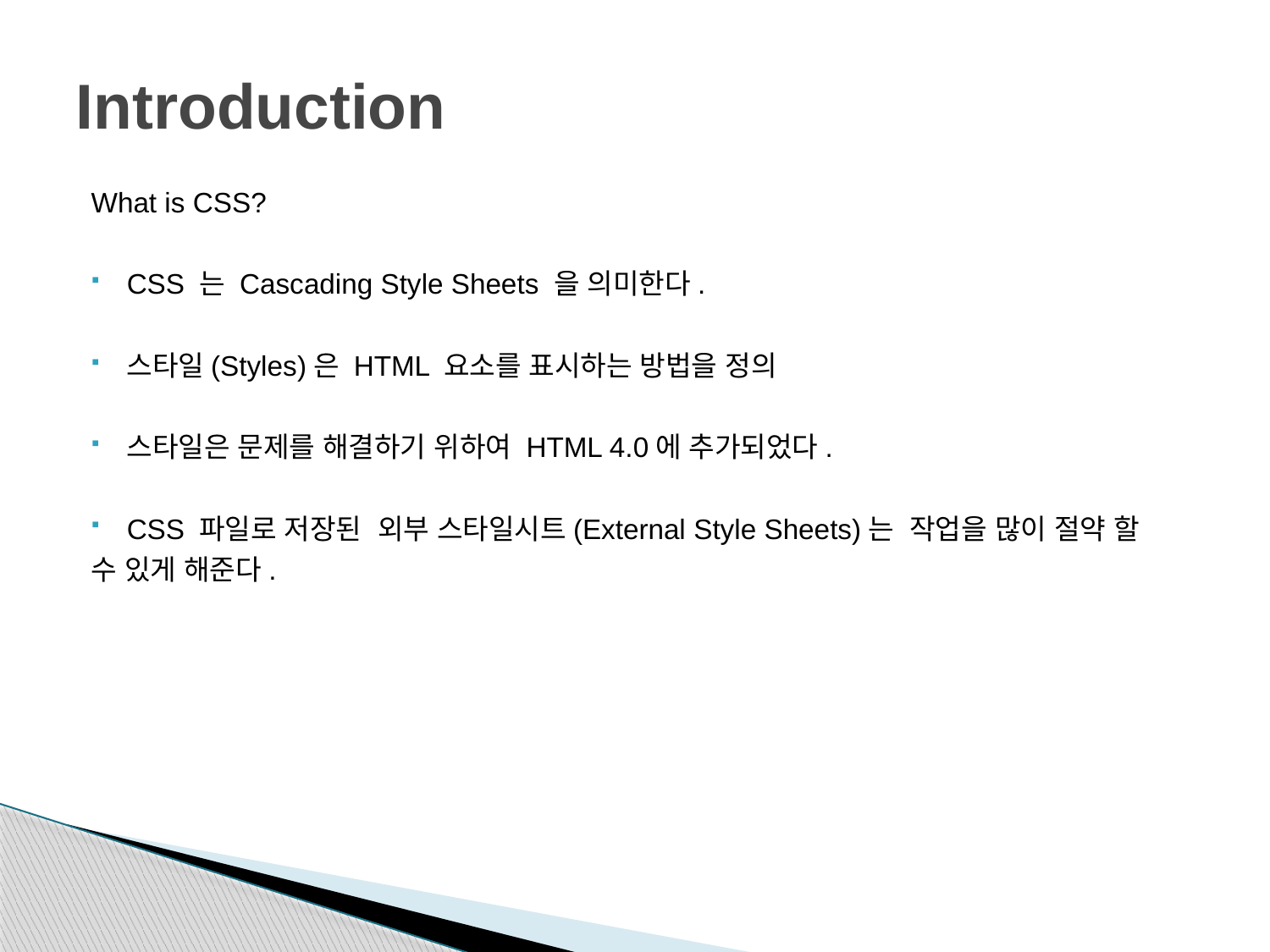

# Introduction
What is CSS?

CSS 는 Cascading Style Sheets 을 의미한다.

스타일(Styles)은 HTML 요소를 표시하는 방법을 정의

스타일은 문제를 해결하기 위하여 HTML 4.0에 추가되었다.

CSS 파일로 저장된  외부 스타일시트(External Style Sheets)는  작업을 많이 절약 할
수 있게 해준다.